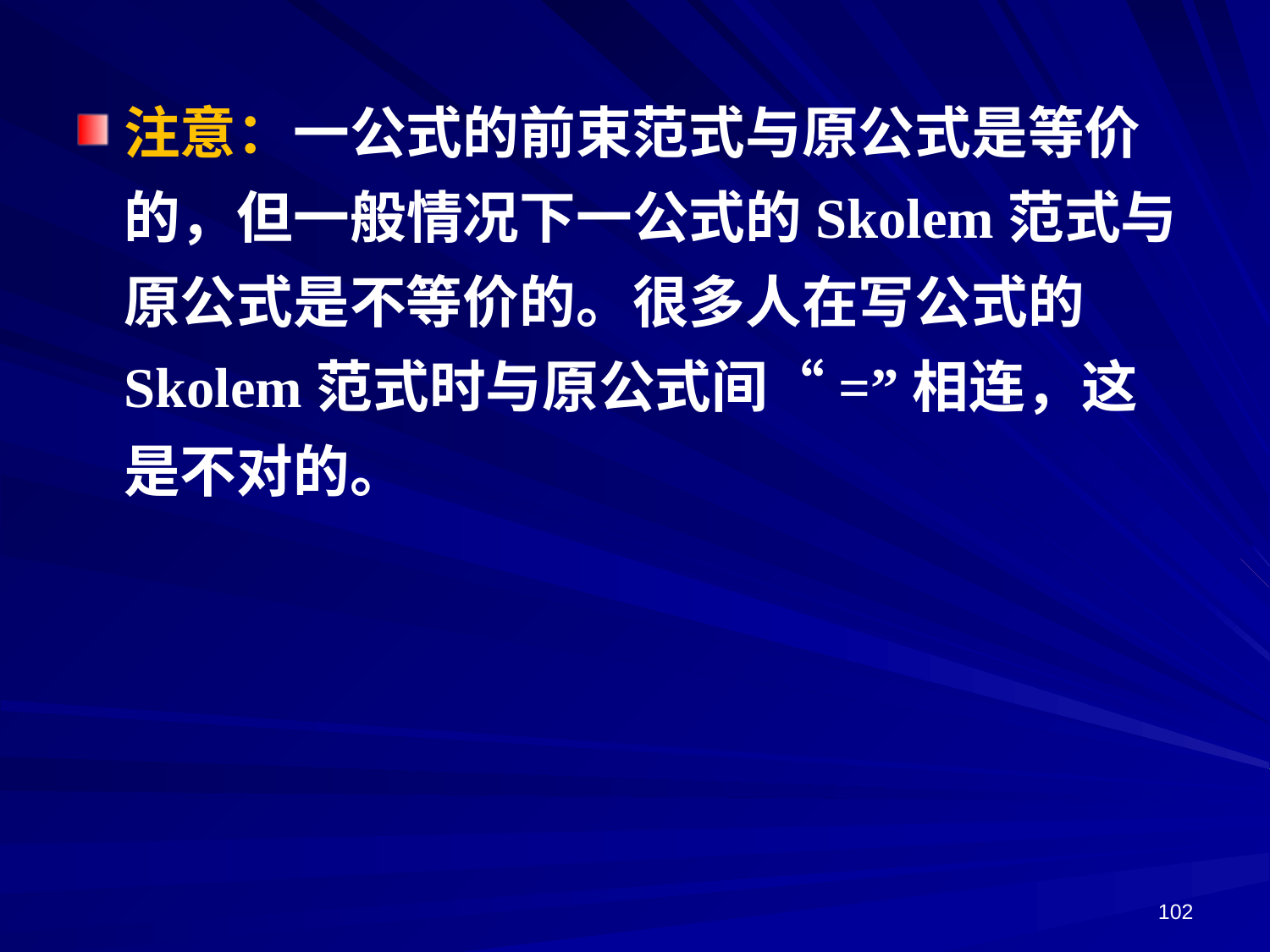

注意：一公式的前束范式与原公式是等价的，但一般情况下一公式的Skolem范式与原公式是不等价的。很多人在写公式的Skolem范式时与原公式间“=”相连，这是不对的。
102